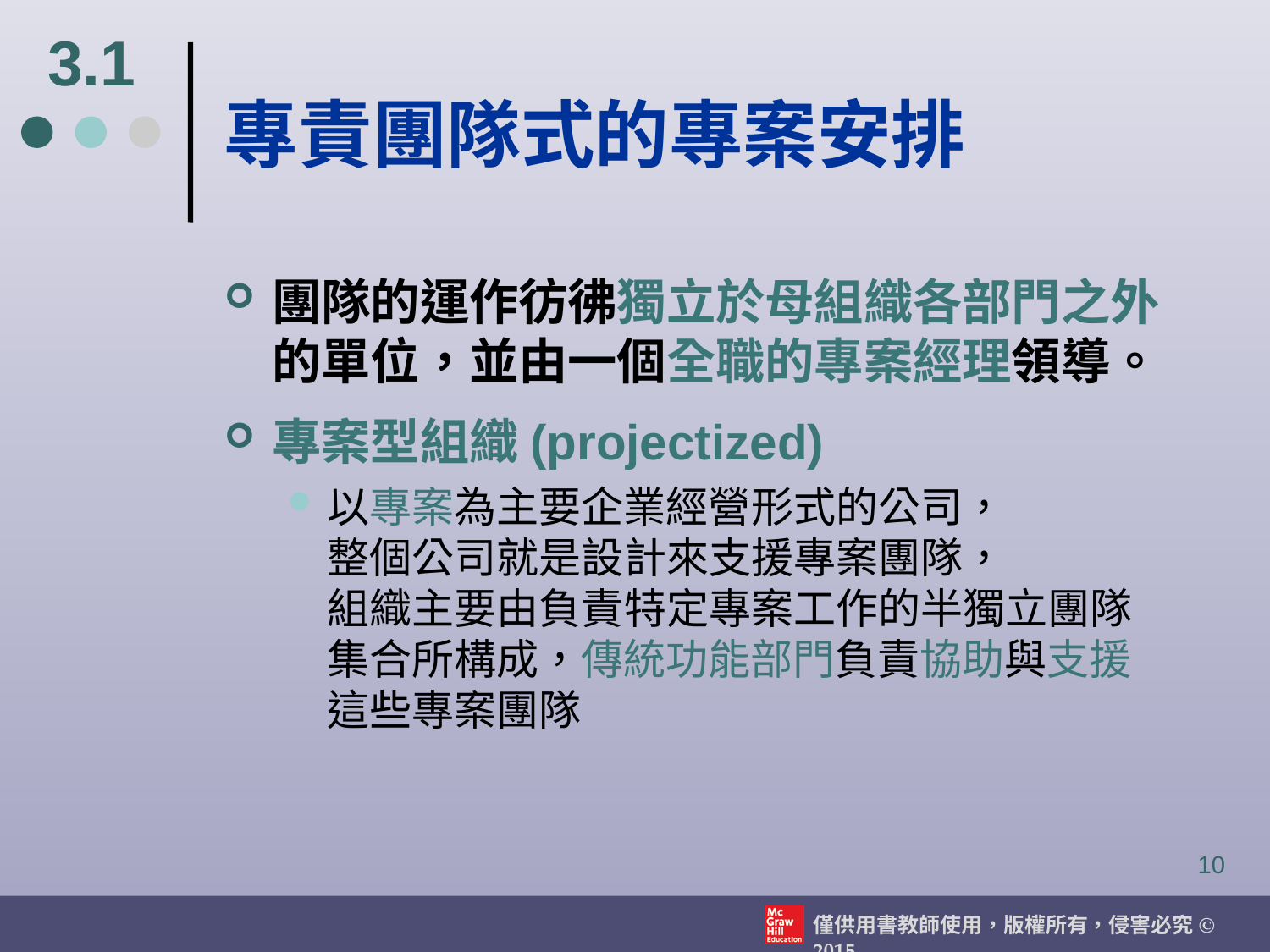

3.1
# 專責團隊式的專案安排
團隊的運作彷彿獨立於母組織各部門之外的單位，並由一個全職的專案經理領導。
專案型組織(projectized)
以專案為主要企業經營形式的公司，
整個公司就是設計來支援專案團隊，
組織主要由負責特定專案工作的半獨立團隊集合所構成，傳統功能部門負責協助與支援這些專案團隊
10